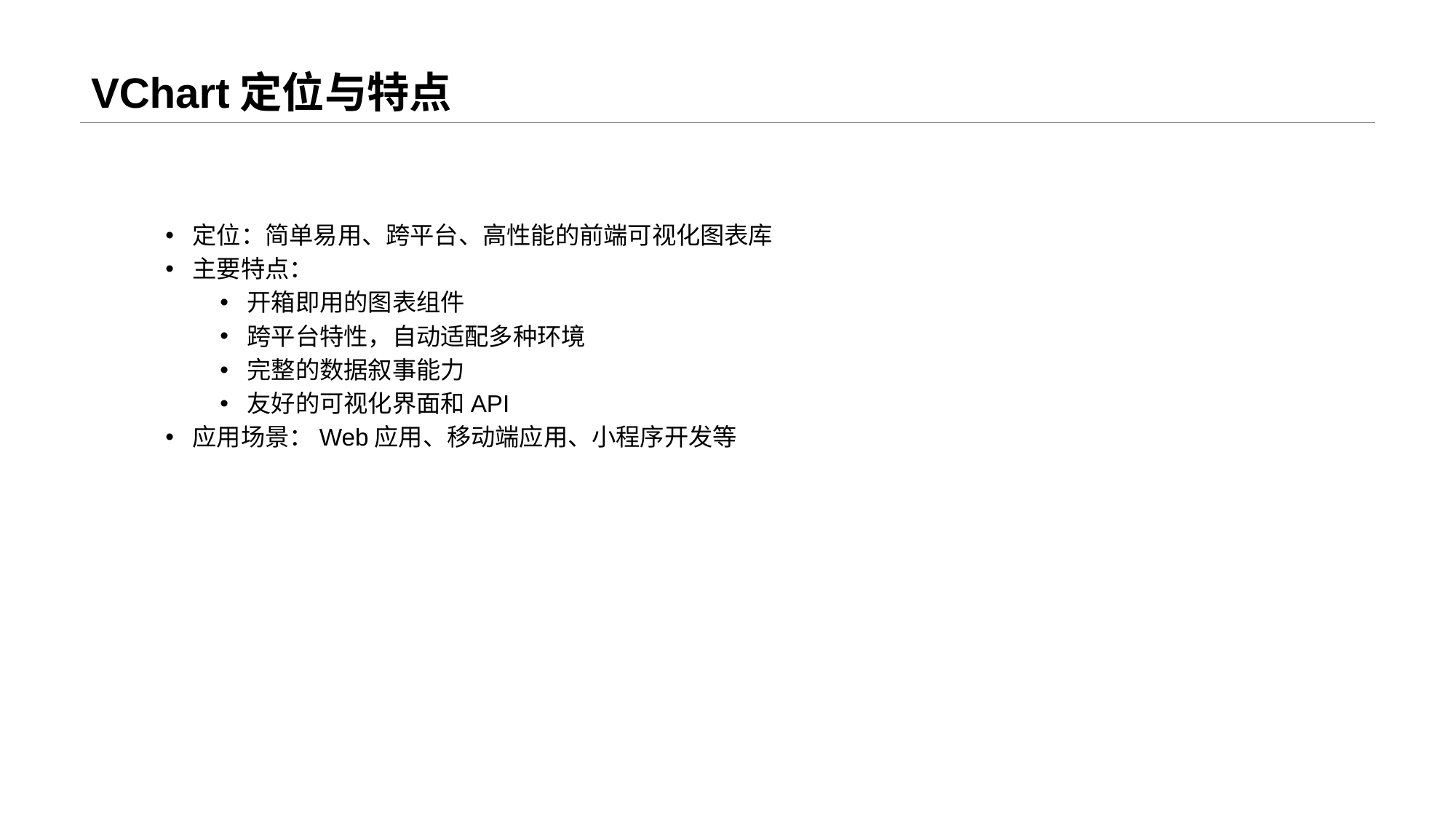

# VChart定位与特点
定位：简单易用、跨平台、高性能的前端可视化图表库
主要特点：
开箱即用的图表组件
跨平台特性，自动适配多种环境
完整的数据叙事能力
友好的可视化界面和API
应用场景：Web应用、移动端应用、小程序开发等